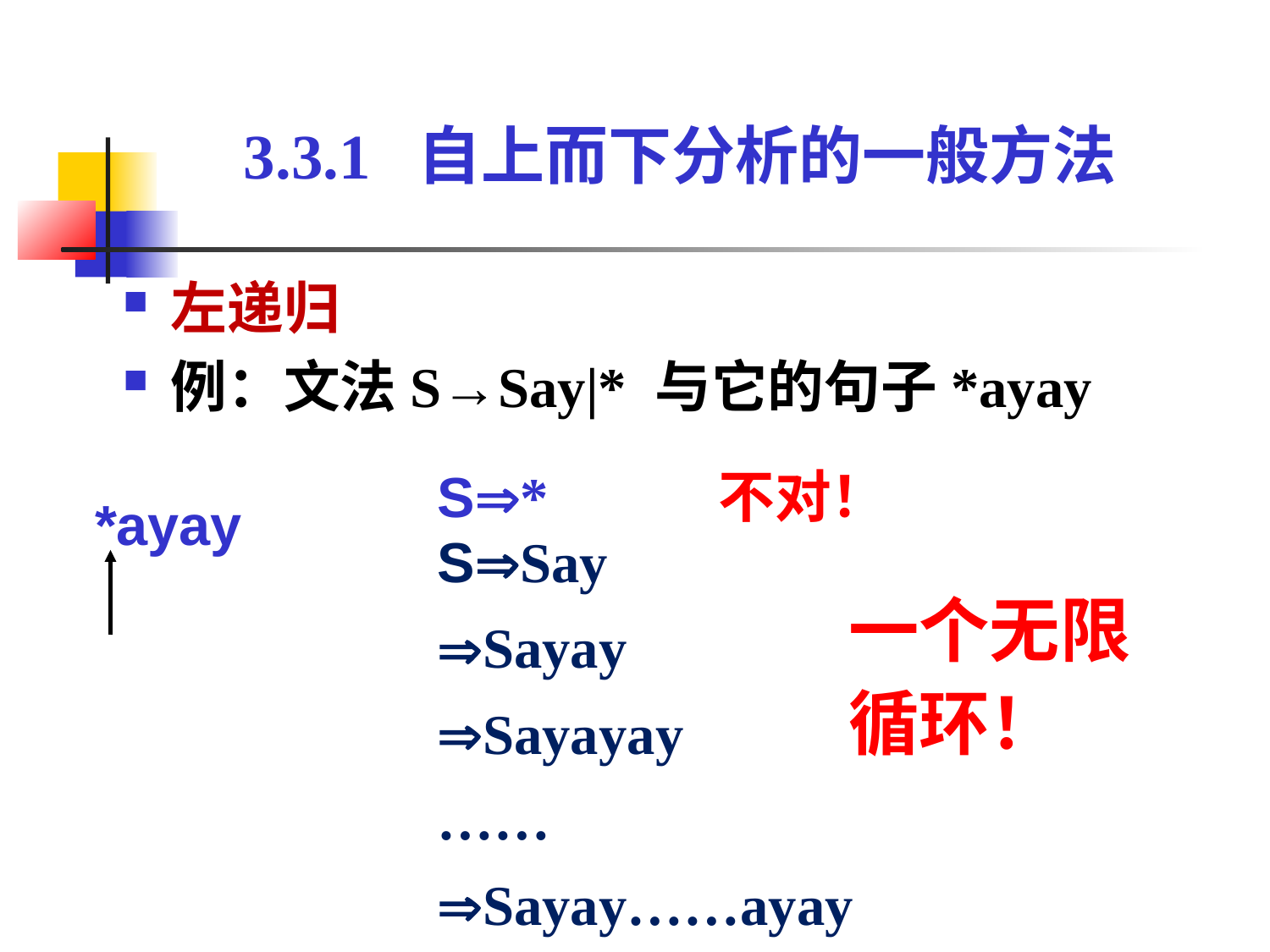

3.3.1  自上而下分析的一般方法
左递归
例：文法S→Say|* 与它的句子*ayay
S⇒*           不对！
*ayay
S⇒Say
⇒Sayay
⇒Sayayay
……
⇒Sayay……ayay

一个无限循环！